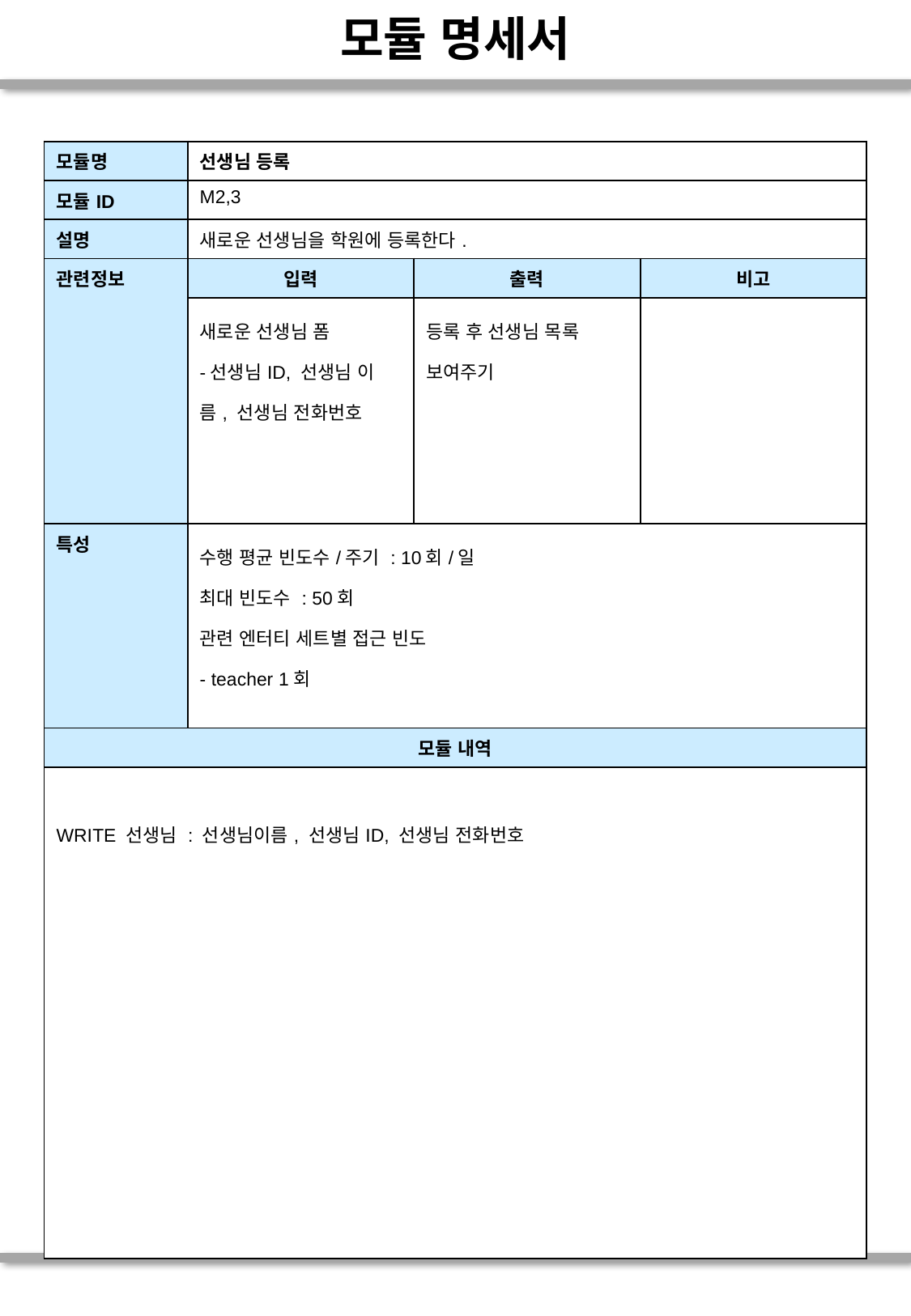

# 모듈 명세서
| 모듈명 | 선생님 등록 |  |  |
| --- | --- | --- | --- |
| 모듈ID | M2,3 |  |  |
| 설명 | 새로운 선생님을 학원에 등록한다. |  |  |
| 관련정보 | 입력 | 출력 | 비고 |
|  | 새로운 선생님 폼 -선생님ID, 선생님 이름, 선생님 전화번호 | 등록 후 선생님 목록 보여주기 |  |
| 특성 | 수행 평균 빈도수/주기 : 10회/일 최대 빈도수 : 50회 관련 엔터티 세트별 접근 빈도 - teacher 1회 |  |  |
| 모듈 내역 |  |  |  |
| WRITE 선생님 : 선생님이름, 선생님ID, 선생님 전화번호 |  |  |  |